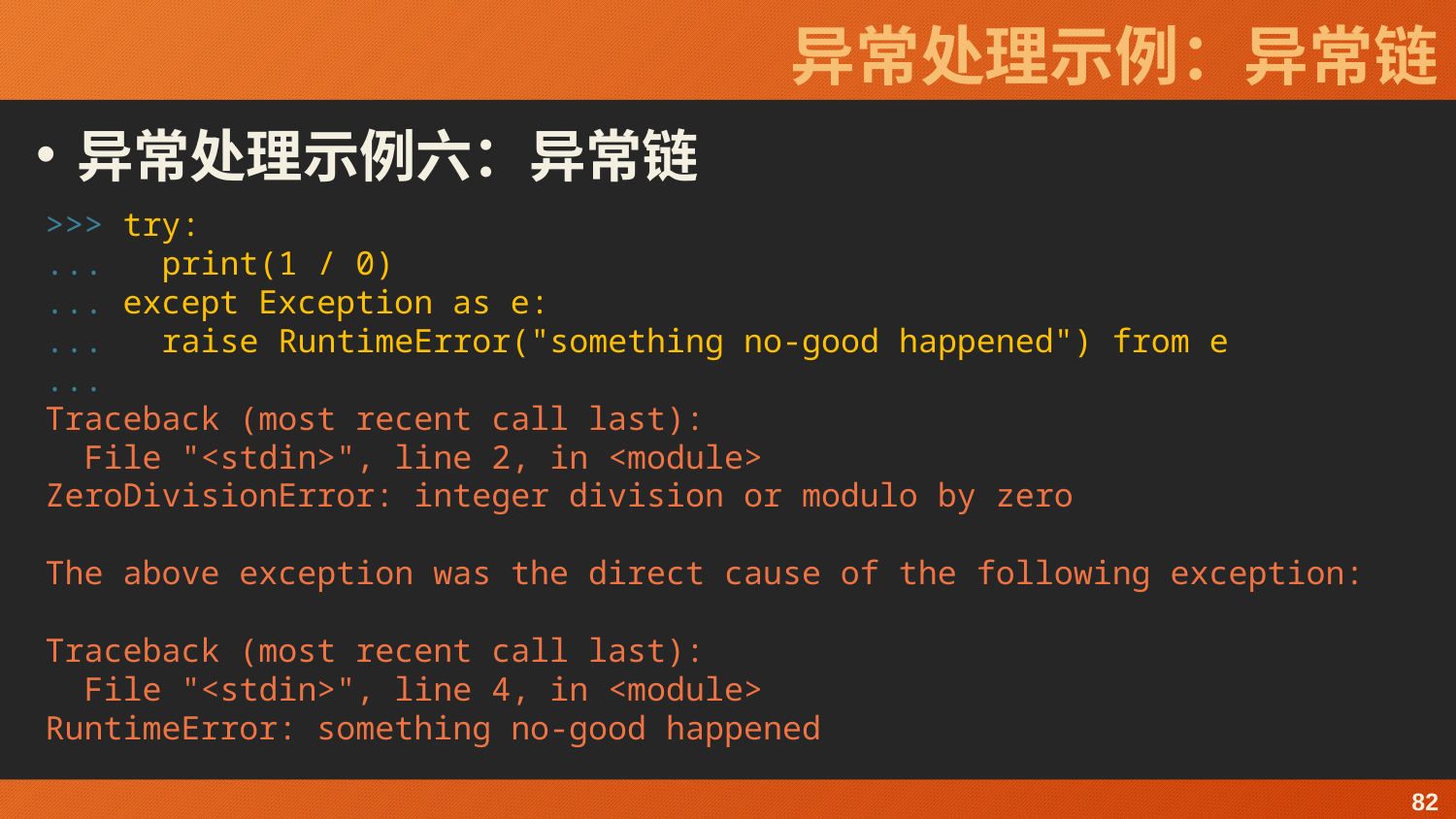

# 异常处理示例：异常链
异常处理示例六：异常链
>>> try:
...   print(1 / 0)
... except Exception as e:
...   raise RuntimeError("something no-good happened") from e
...
Traceback (most recent call last):
  File "<stdin>", line 2, in <module>
ZeroDivisionError: integer division or modulo by zero

The above exception was the direct cause of the following exception:

Traceback (most recent call last):
  File "<stdin>", line 4, in <module>
RuntimeError: something no-good happened
82